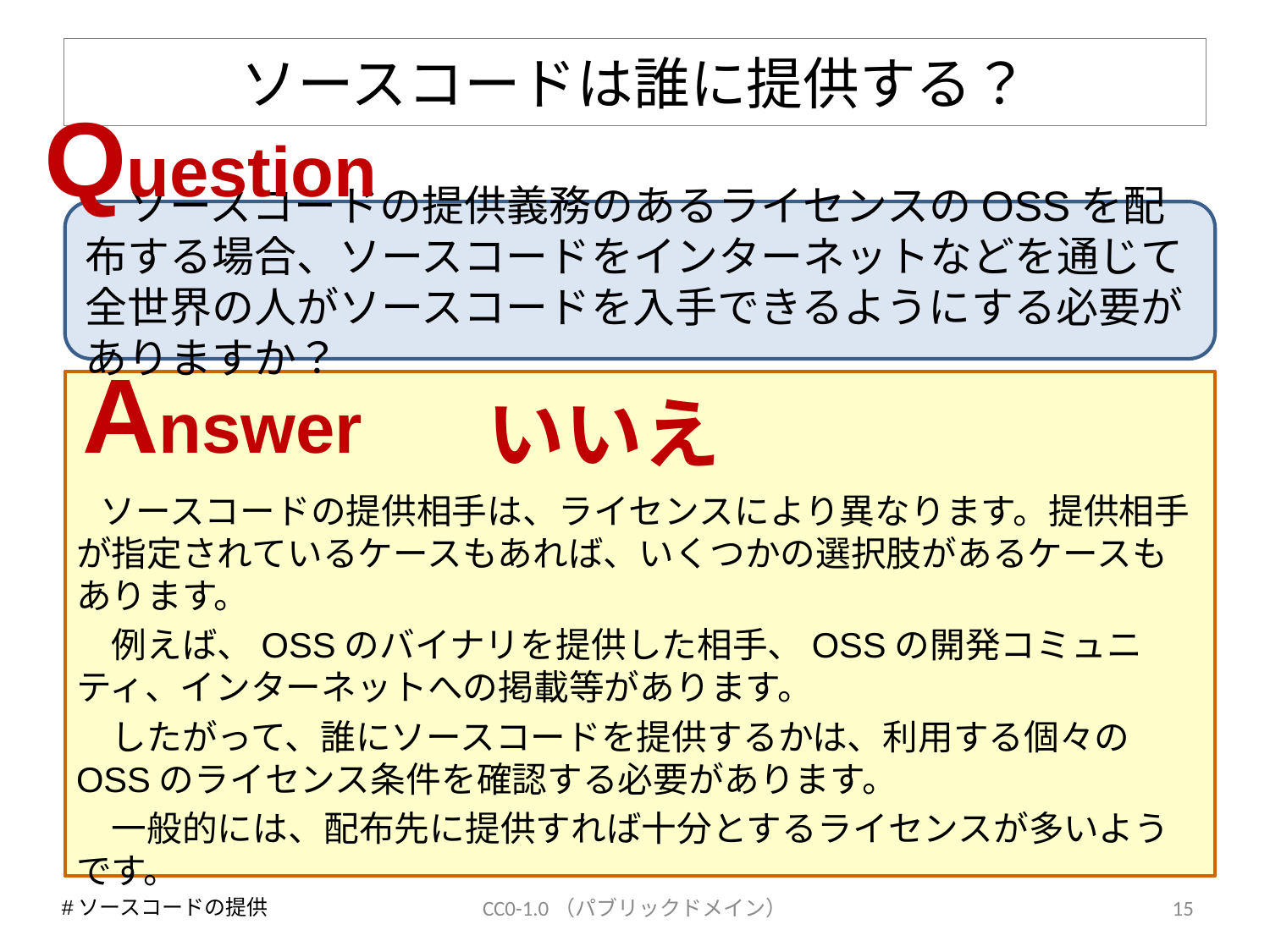

# ソースコードは誰に提供する？
Question
　ソースコードの提供義務のあるライセンスのOSSを配布する場合、ソースコードをインターネットなどを通じて全世界の人がソースコードを入手できるようにする必要がありますか？
Answer

いいえ
  ソースコードの提供相手は、ライセンスにより異なります。提供相手が指定されているケースもあれば、いくつかの選択肢があるケースもあります。
　例えば、OSSのバイナリを提供した相手、OSSの開発コミュニティ、インターネットへの掲載等があります。
　したがって、誰にソースコードを提供するかは、利用する個々のOSSのライセンス条件を確認する必要があります。
　一般的には、配布先に提供すれば十分とするライセンスが多いようです。
CC0-1.0（パブリックドメイン）
15
#ソースコードの提供